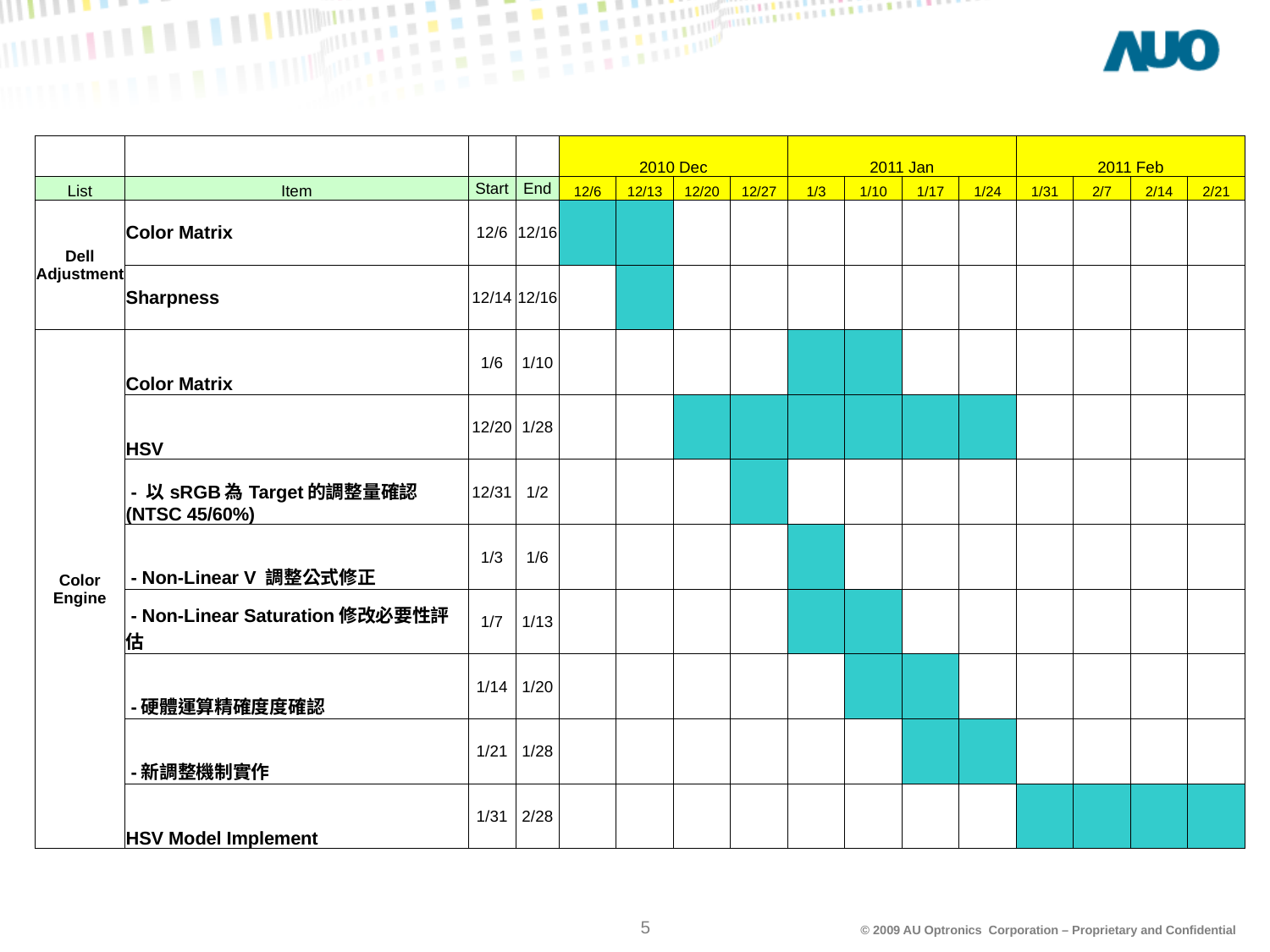

#
|  |  |  |  | 2010 Dec |  |  |  | 2011 Jan |  |  |  | 2011 Feb |  |  |  |
| --- | --- | --- | --- | --- | --- | --- | --- | --- | --- | --- | --- | --- | --- | --- | --- |
| List | Item | Start | End | 12/6 | 12/13 | 12/20 | 12/27 | 1/3 | 1/10 | 1/17 | 1/24 | 1/31 | 2/7 | 2/14 | 2/21 |
| Dell Adjustment | Color Matrix | 12/6 | 12/16 |  |  |  |  |  |  |  |  |  |  |  |  |
|  | Sharpness | 12/14 | 12/16 |  |  |  |  |  |  |  |  |  |  |  |  |
| Color Engine | Color Matrix | 1/6 | 1/10 |  |  |  |  |  |  |  |  |  |  |  |  |
|  | HSV | 12/20 | 1/28 |  |  |  |  |  |  |  |  |  |  |  |  |
|  | - 以sRGB為Target的調整量確認 (NTSC 45/60%) | 12/31 | 1/2 |  |  |  |  |  |  |  |  |  |  |  |  |
|  | - Non-Linear V 調整公式修正 | 1/3 | 1/6 |  |  |  |  |  |  |  |  |  |  |  |  |
|  | - Non-Linear Saturation修改必要性評估 | 1/7 | 1/13 |  |  |  |  |  |  |  |  |  |  |  |  |
|  | -硬體運算精確度度確認 | 1/14 | 1/20 |  |  |  |  |  |  |  |  |  |  |  |  |
|  | -新調整機制實作 | 1/21 | 1/28 |  |  |  |  |  |  |  |  |  |  |  |  |
|  | HSV Model Implement | 1/31 | 2/28 |  |  |  |  |  |  |  |  |  |  |  |  |